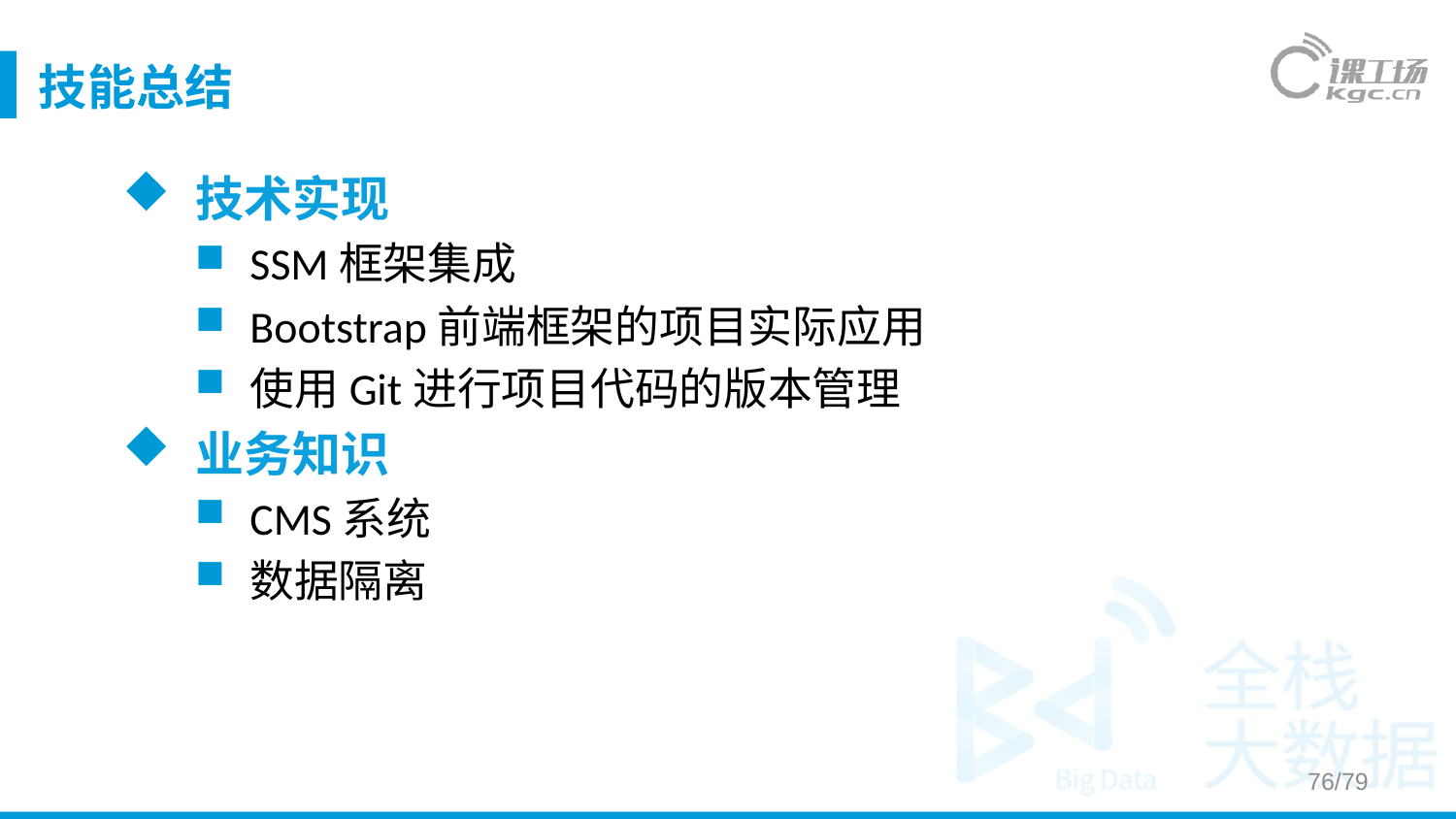

# 技能总结
技术实现
SSM框架集成
Bootstrap前端框架的项目实际应用
使用Git进行项目代码的版本管理
业务知识
CMS系统
数据隔离
76/79